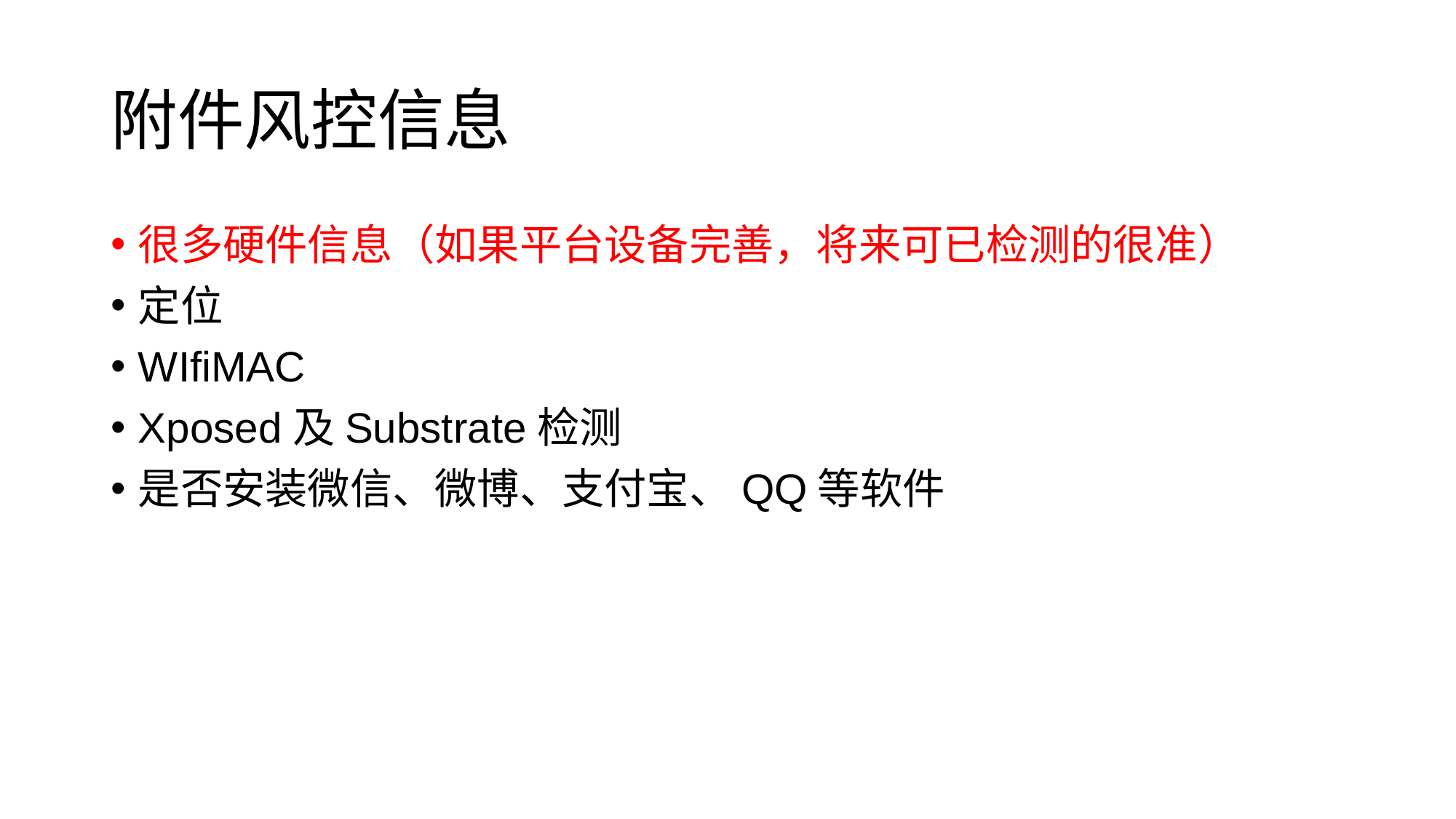

# 附件风控信息
很多硬件信息（如果平台设备完善，将来可已检测的很准）
定位
WIfiMAC
Xposed及Substrate检测
是否安装微信、微博、支付宝、QQ等软件